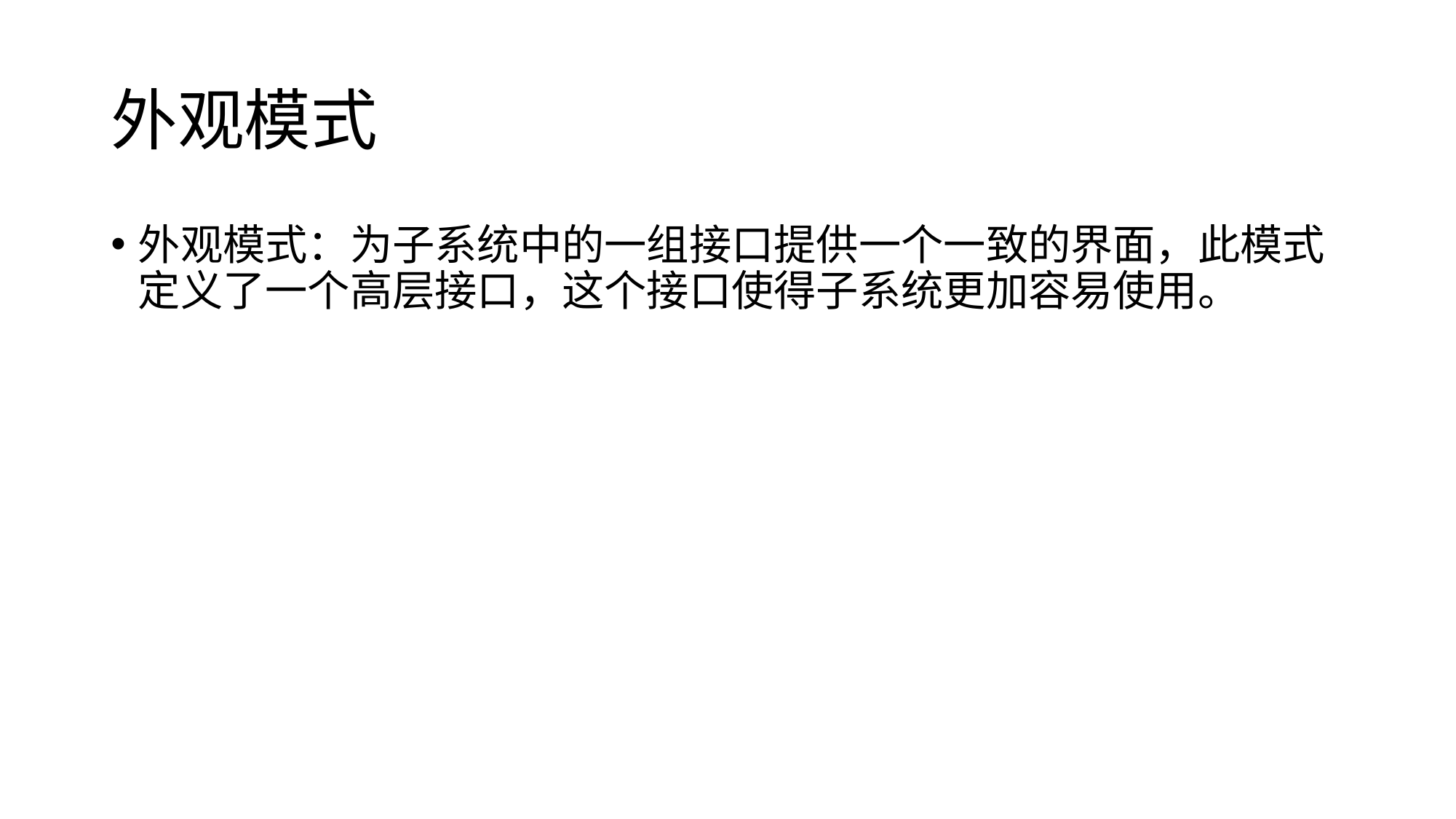

# 外观模式
外观模式：为子系统中的一组接口提供一个一致的界面，此模式定义了一个高层接口，这个接口使得子系统更加容易使用。